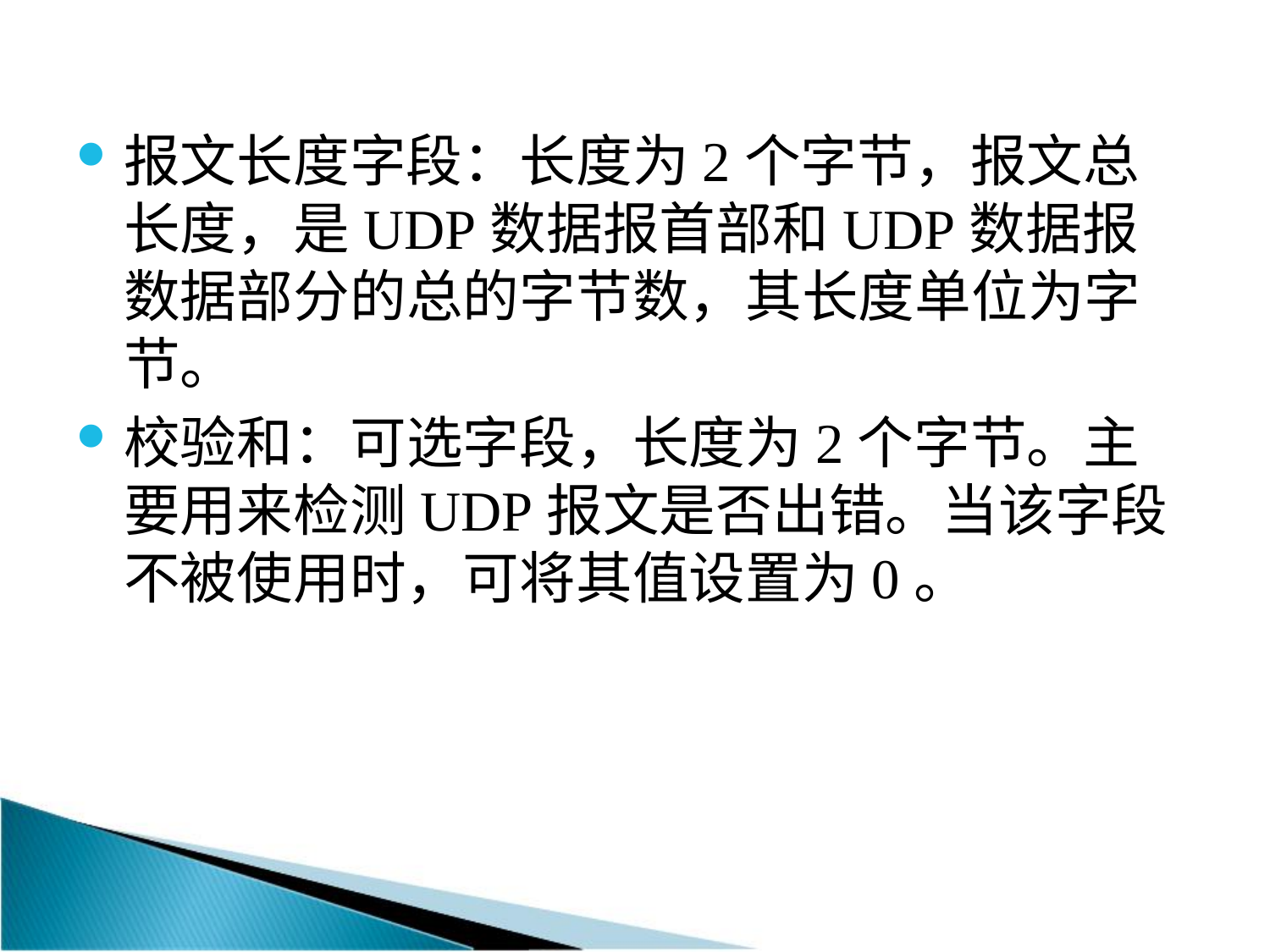

报文长度字段：长度为2个字节，报文总长度，是UDP数据报首部和UDP数据报数据部分的总的字节数，其长度单位为字节。
校验和：可选字段，长度为2个字节。主要用来检测UDP报文是否出错。当该字段不被使用时，可将其值设置为0。